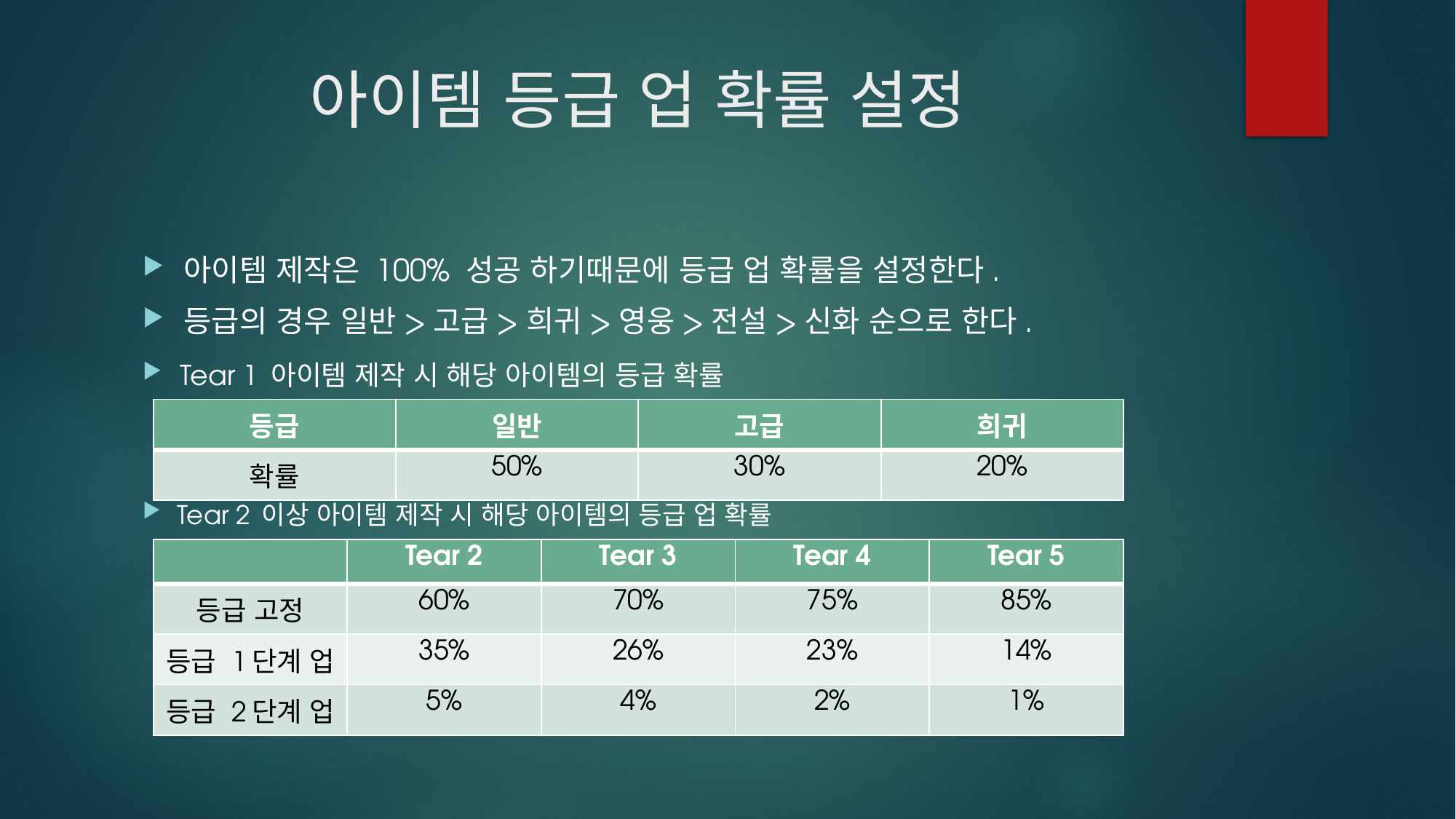

# 아이템 등급 업 확률 설정
아이템 제작은 100% 성공 하기때문에 등급 업 확률을 설정한다.
등급의 경우 일반>고급>희귀>영웅>전설>신화 순으로 한다.
Tear 1 아이템 제작 시 해당 아이템의 등급 확률
| 등급 | 일반 | 고급 | 희귀 |
| --- | --- | --- | --- |
| 확률 | 50% | 30% | 20% |
Tear 2 이상 아이템 제작 시 해당 아이템의 등급 업 확률
|  | Tear 2 | Tear 3 | Tear 4 | Tear 5 |
| --- | --- | --- | --- | --- |
| 등급 고정 | 60% | 70% | 75% | 85% |
| 등급 1단계 업 | 35% | 26% | 23% | 14% |
| 등급 2단계 업 | 5% | 4% | 2% | 1% |